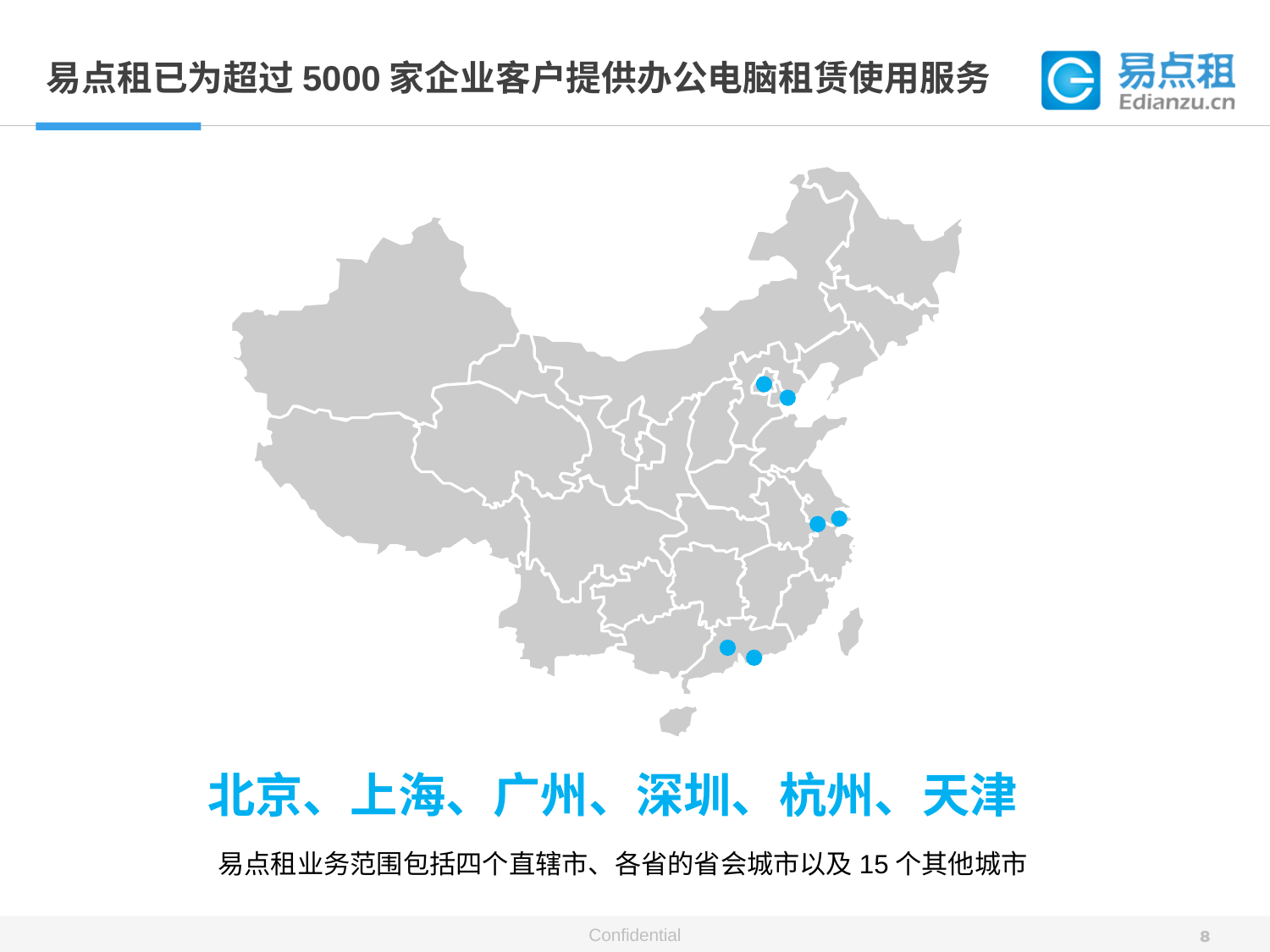

# 易点租已为超过5000家企业客户提供办公电脑租赁使用服务

北京、上海、广州、深圳、杭州、天津
易点租业务范围包括四个直辖市、各省的省会城市以及15个其他城市